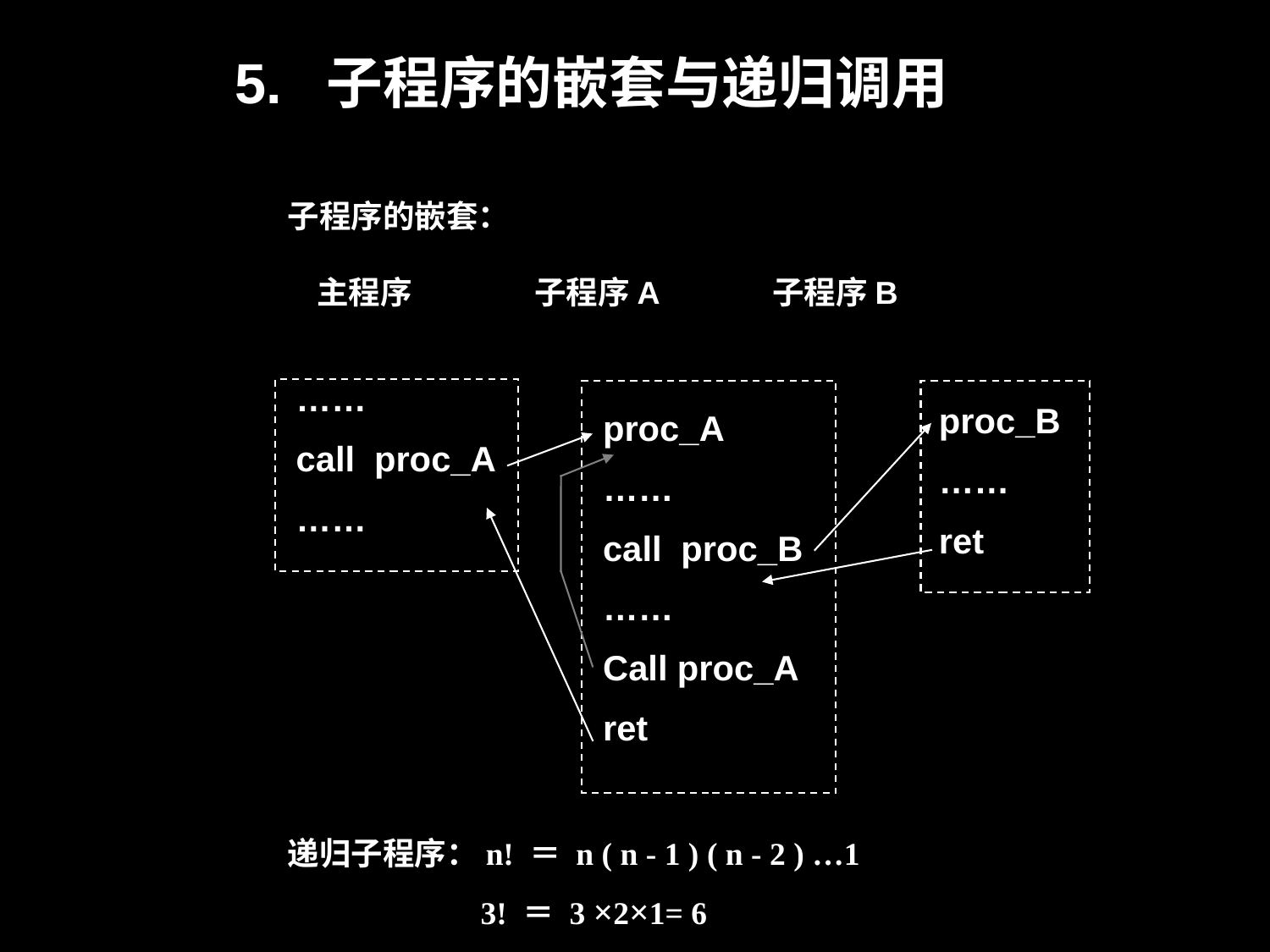

5.  子程序的嵌套与递归调用
子程序的嵌套：

   主程序                 子程序A             子程序B
……
call  proc_A
……

proc_B
……
ret
proc_A
……
call  proc_B
……
Call proc_A
ret

递归子程序：n! ＝ n ( n - 1 ) ( n - 2 ) …1
                        3! ＝ 3 ×2×1= 6
35